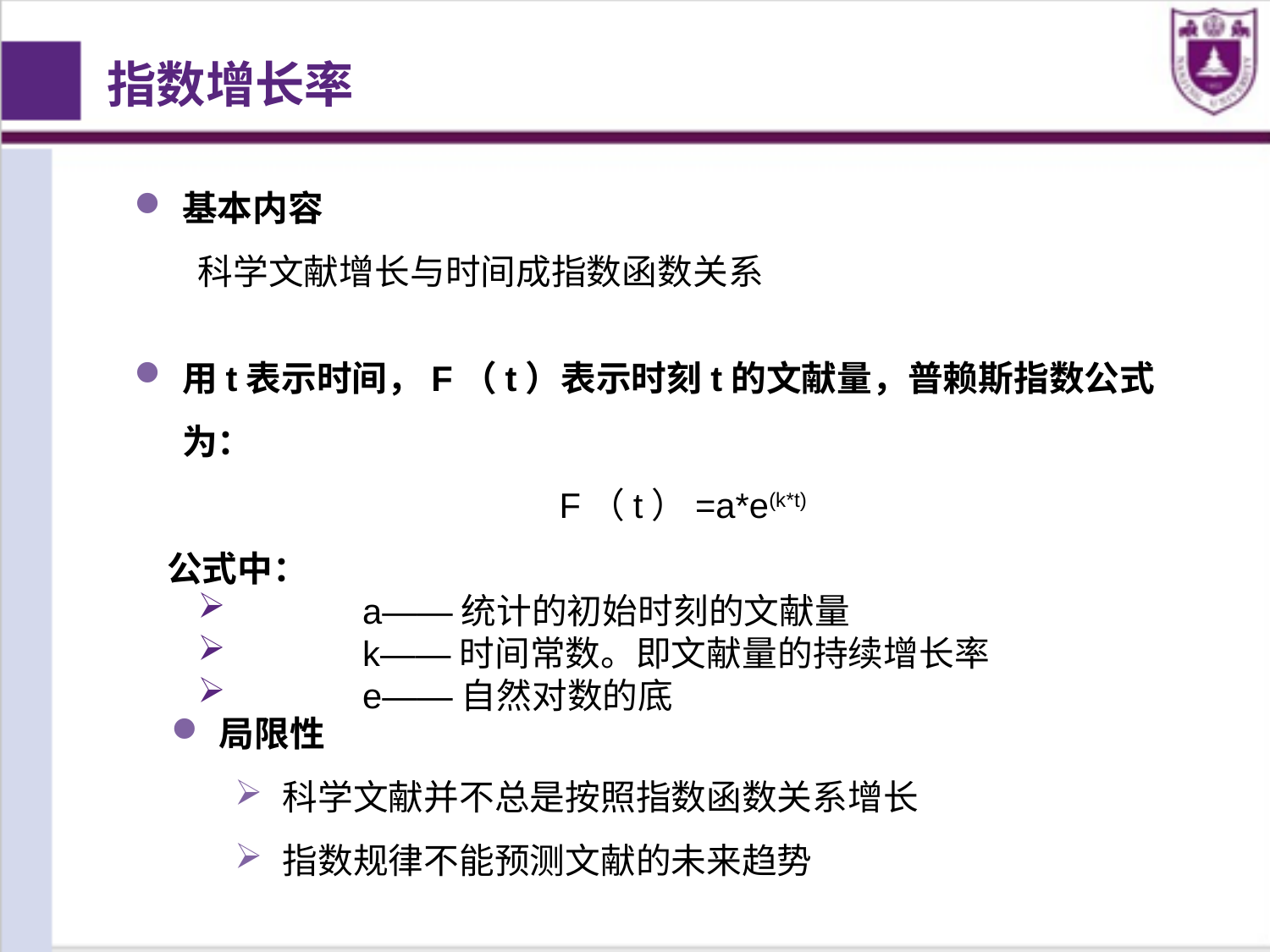

指数增长率
基本内容
科学文献增长与时间成指数函数关系

用t表示时间，F（t）表示时刻t的文献量，普赖斯指数公式为：
F（t）=a*e(k*t)
   公式中：
            a——统计的初始时刻的文献量
            k——时间常数。即文献量的持续增长率
            e——自然对数的底
局限性
科学文献并不总是按照指数函数关系增长
指数规律不能预测文献的未来趋势